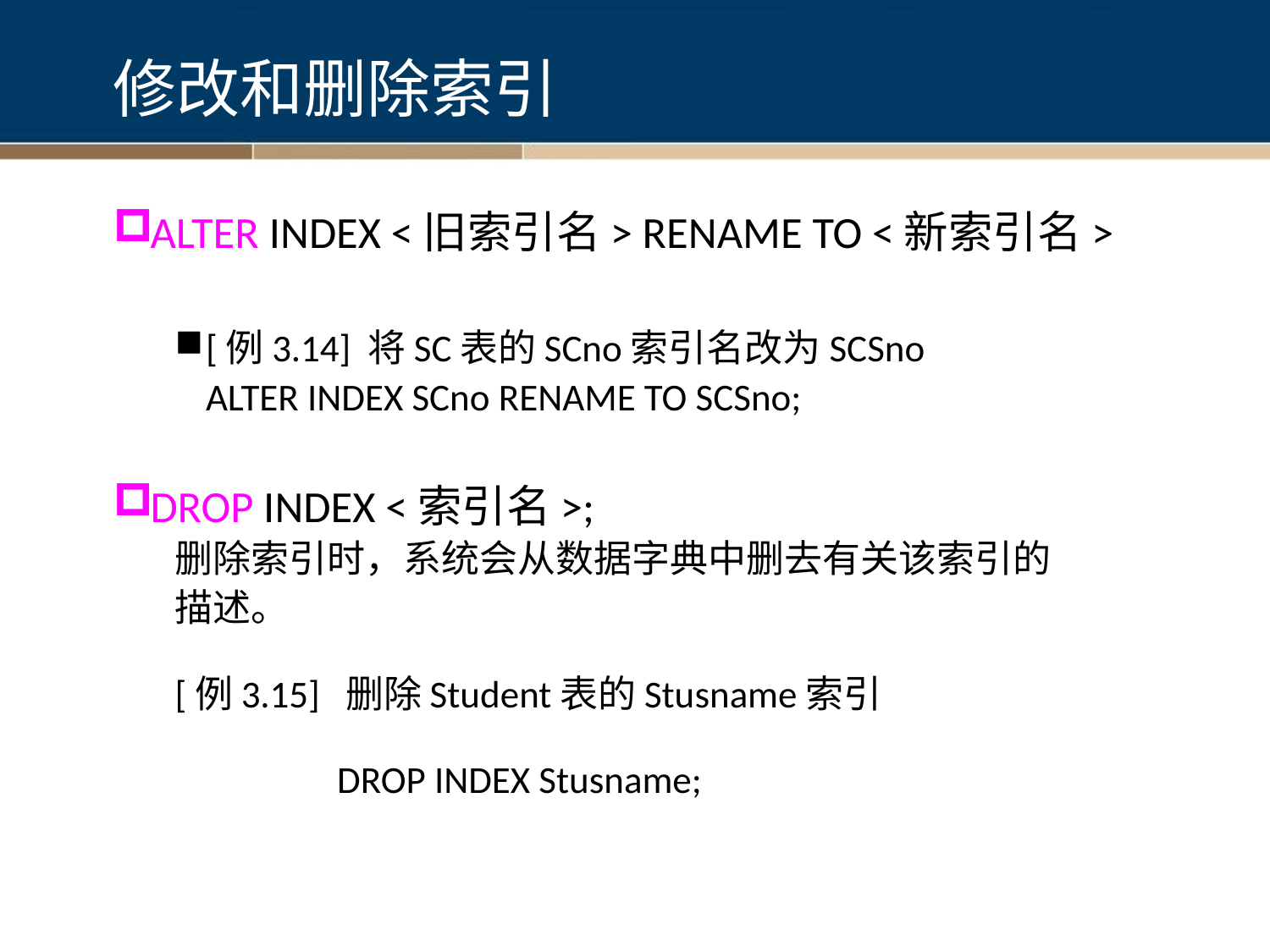

修改和删除索引
ALTER INDEX <旧索引名> RENAME TO <新索引名>

[例3.14] 将SC表的SCno索引名改为SCSno
	ALTER INDEX SCno RENAME TO SCSno;

DROP INDEX <索引名>;
删除索引时，系统会从数据字典中删去有关该索引的
描述。
[例3.15]  删除Student表的Stusname索引
	        DROP INDEX Stusname;